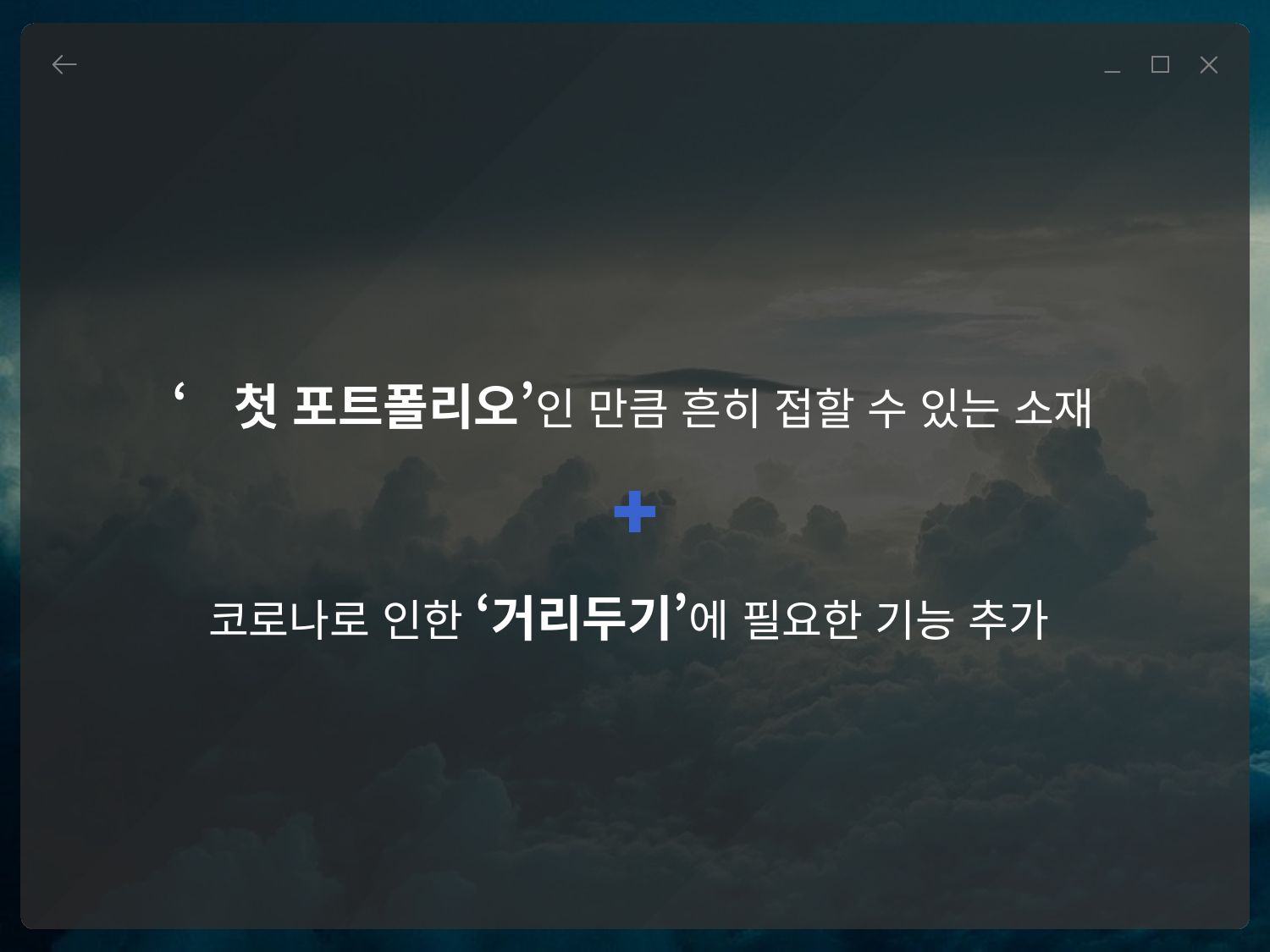

선정 이유
‘첫 포트폴리오’인 만큼 흔히 접할 수 있는 소재

코로나로 인한 ‘거리두기’에 필요한 기능 추가